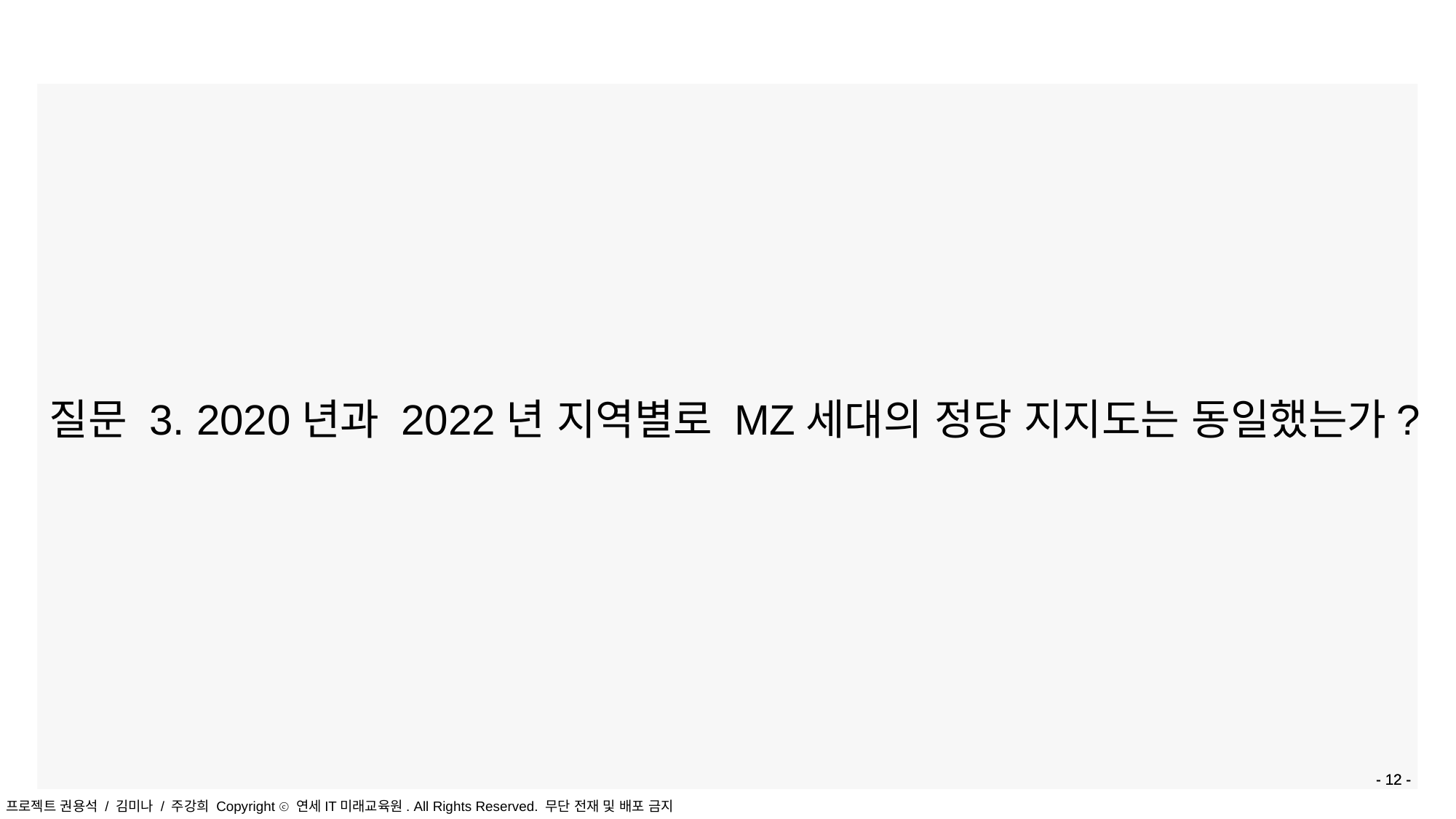

질문 3. 2020년과 2022년 지역별로 MZ세대의 정당 지지도는 동일했는가?
- 12 -